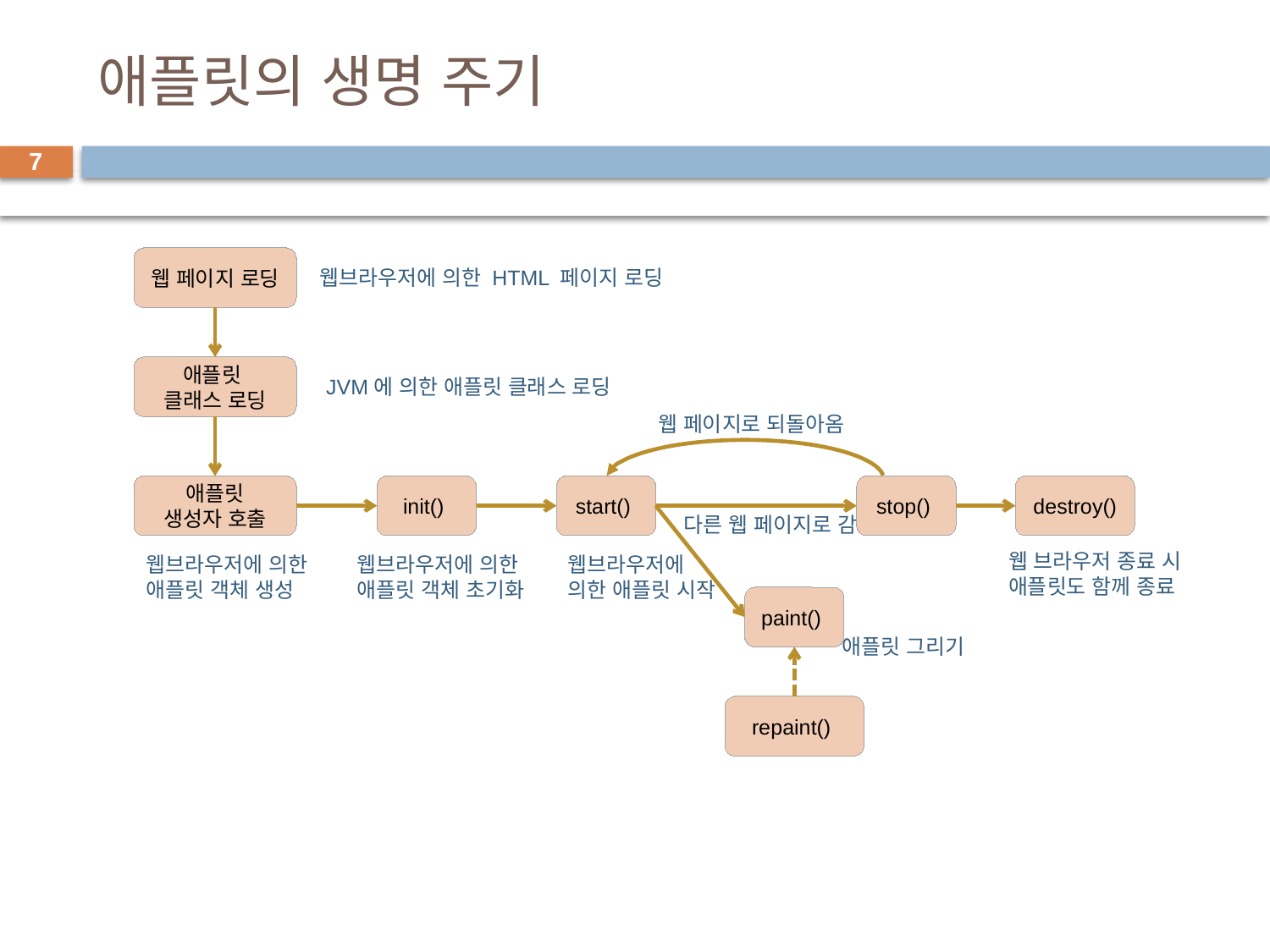

# 애플릿의 생명 주기
7
웹 페이지 로딩
웹브라우저에 의한 HTML 페이지 로딩

애플릿
클래스 로딩
JVM에 의한 애플릿 클래스 로딩
웹 페이지로 되돌아옴
애플릿
생성자 호출
init()
start()
stop()
destroy()
다른 웹 페이지로 감
웹 브라우저 종료 시
애플릿도 함께 종료
웹브라우저에 의한
애플릿 객체 생성
웹브라우저에 의한
애플릿 객체 초기화
웹브라우저에
의한 애플릿 시작
paint()
애플릿 그리기
repaint()